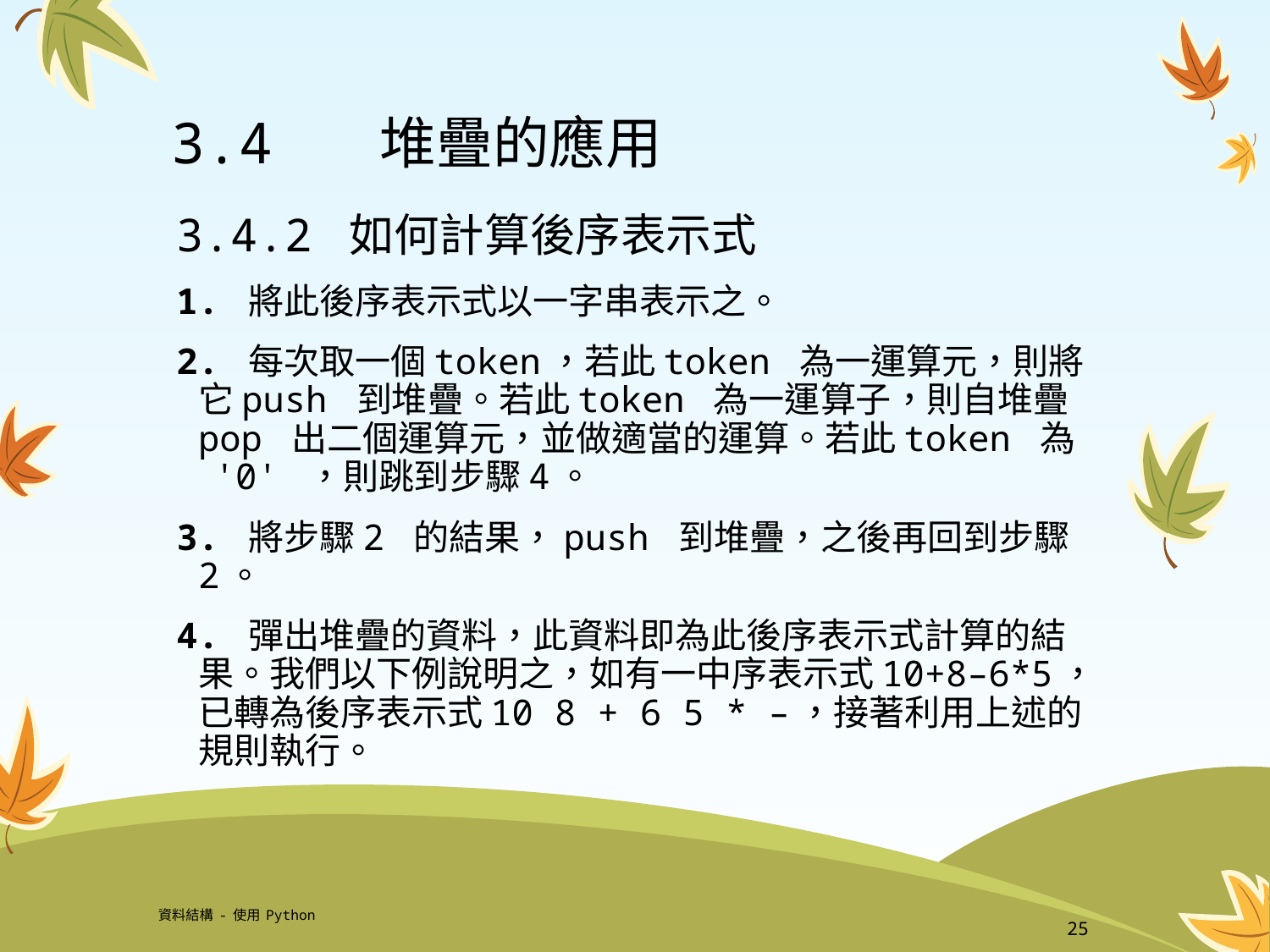

# 3.4	  堆疊的應用
3.4.2 如何計算後序表示式
1. 將此後序表示式以一字串表示之。
2. 每次取一個token，若此token 為一運算元，則將它push 到堆疊。若此token 為一運算子，則自堆疊pop 出二個運算元，並做適當的運算。若此token 為 '0' ，則跳到步驟4。
3. 將步驟2 的結果，push 到堆疊，之後再回到步驟2。
4. 彈出堆疊的資料，此資料即為此後序表示式計算的結果。我們以下例說明之，如有一中序表示式10+8–6*5，已轉為後序表示式10 8 + 6 5 * –，接著利用上述的規則執行。
資料結構-使用Python
25